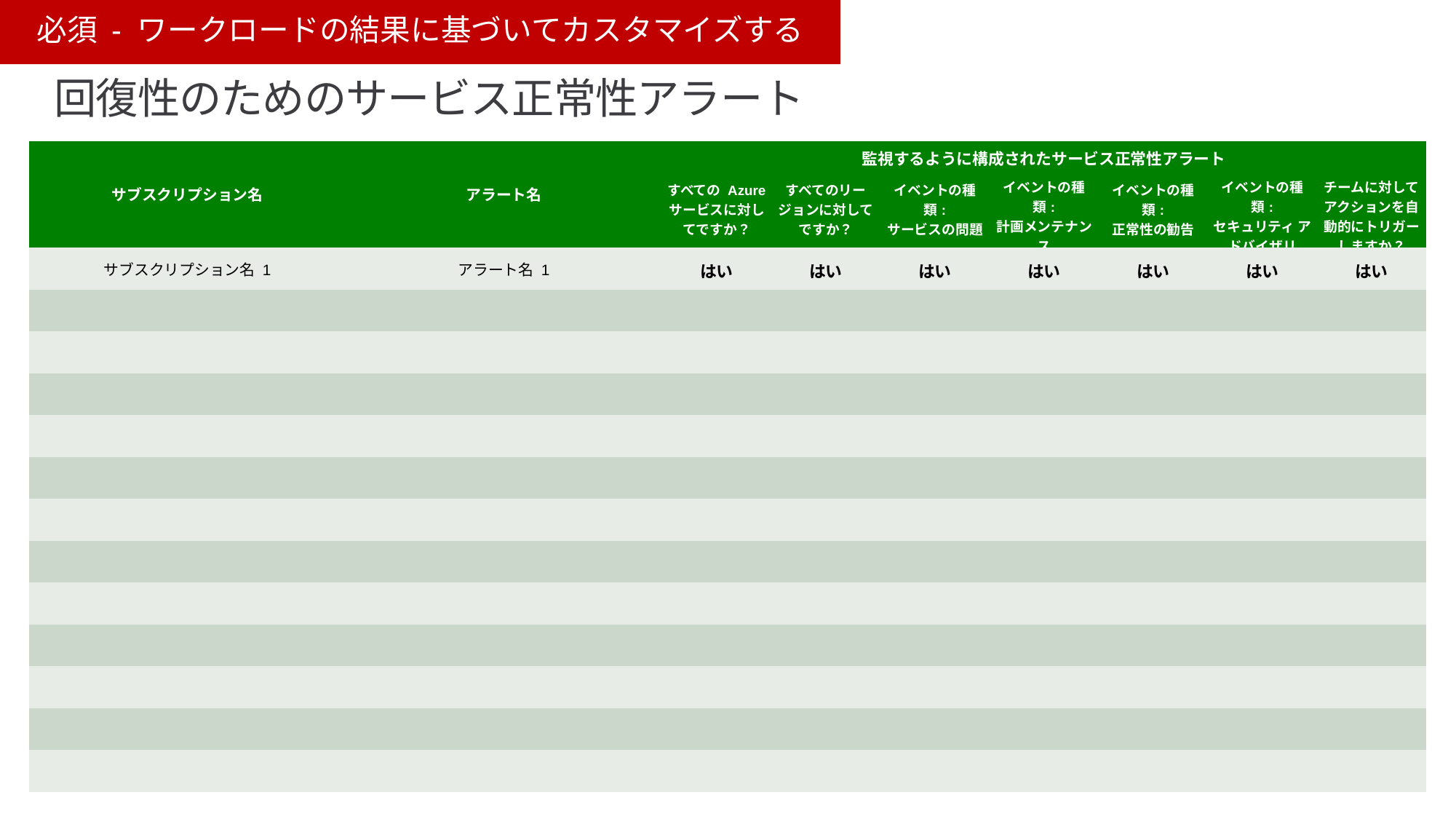

必須 - ワークロードの結果に基づいてカスタマイズする
# 回復性のためのサービス正常性アラート
| サブスクリプション名 | アラート名 | 監視するように構成されたサービス正常性アラート |  |  |  |  |  |  |
| --- | --- | --- | --- | --- | --- | --- | --- | --- |
|  |  | すべての Azure サービスに対してですか？ | すべてのリージョンに対してですか？ | イベントの種類: サービスの問題 | イベントの種類: 計画メンテナンス | イベントの種類: 正常性の勧告 | イベントの種類: セキュリティ アドバイザリ | チームに対してアクションを自動的にトリガーしますか？ |
| サブスクリプション名 1 | アラート名 1 | はい | はい | はい | はい | はい | はい | はい |
|  |  |  |  |  |  |  |  |  |
|  |  |  |  |  |  |  |  |  |
|  |  |  |  |  |  |  |  |  |
|  |  |  |  |  |  |  |  |  |
|  |  |  |  |  |  |  |  |  |
|  |  |  |  |  |  |  |  |  |
|  |  |  |  |  |  |  |  |  |
|  |  |  |  |  |  |  |  |  |
|  |  |  |  |  |  |  |  |  |
|  |  |  |  |  |  |  |  |  |
|  |  |  |  |  |  |  |  |  |
|  |  |  |  |  |  |  |  |  |